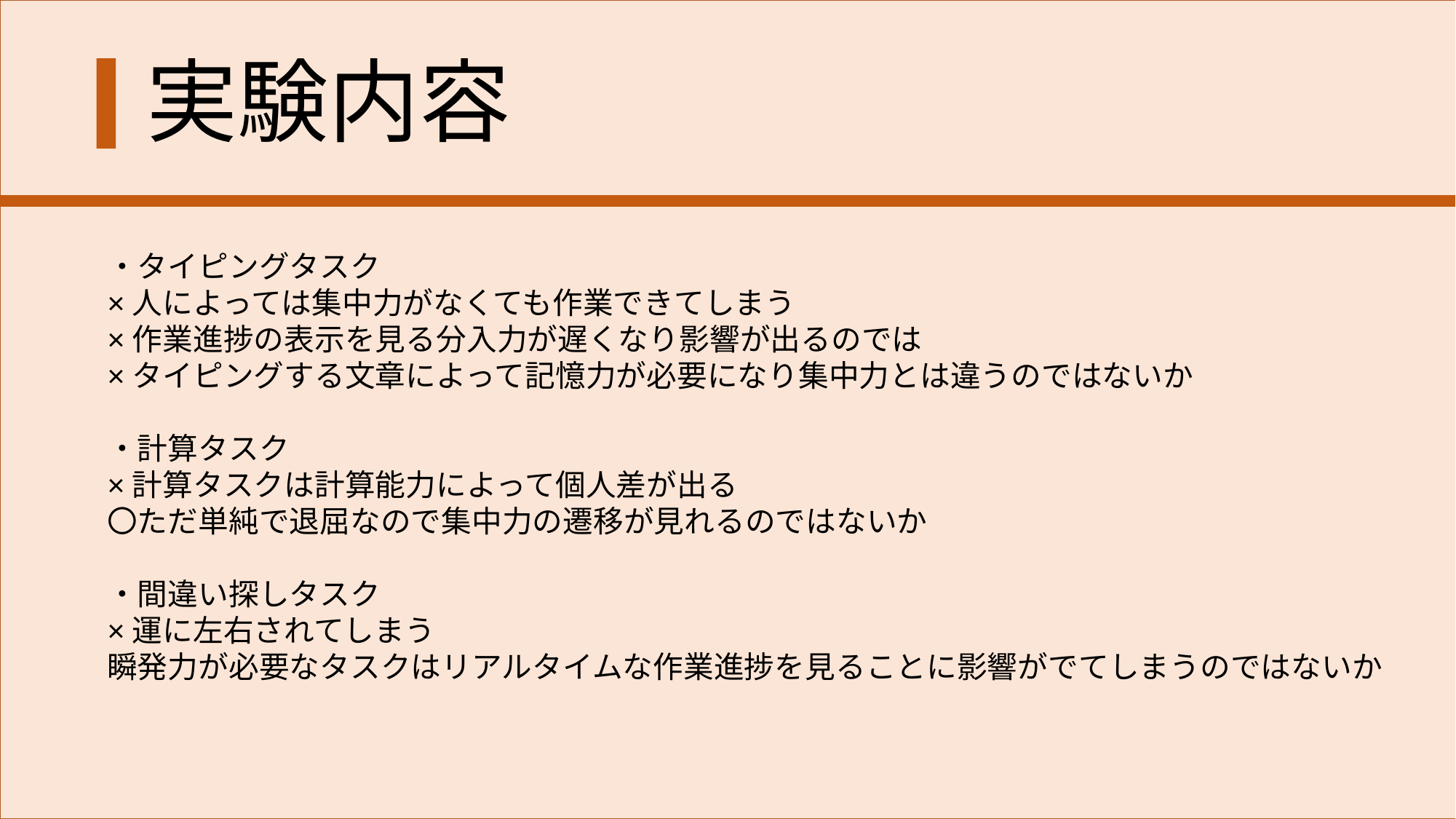

実験内容

・タイピングタスク
×人によっては集中力がなくても作業できてしまう
×作業進捗の表示を見る分入力が遅くなり影響が出るのでは
×タイピングする文章によって記憶力が必要になり集中力とは違うのではないか

・計算タスク
×計算タスクは計算能力によって個人差が出る
〇ただ単純で退屈なので集中力の遷移が見れるのではないか

・間違い探しタスク
×運に左右されてしまう
瞬発力が必要なタスクはリアルタイムな作業進捗を見ることに影響がでてしまうのではないか